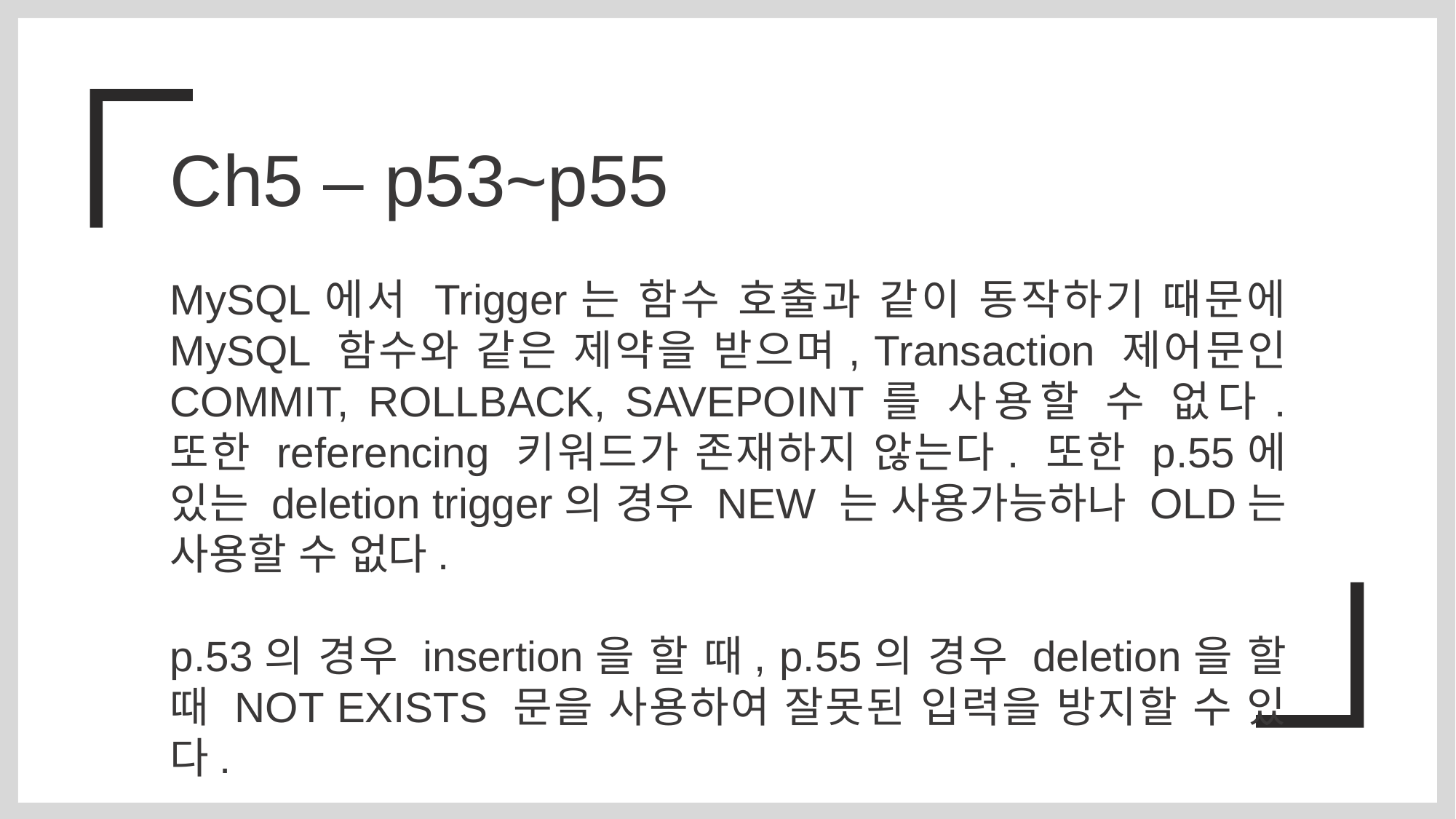

Ch5 – p53~p55
MySQL에서 Trigger는 함수 호출과 같이 동작하기 때문에 MySQL 함수와 같은 제약을 받으며, Transaction 제어문인 COMMIT, ROLLBACK, SAVEPOINT를 사용할 수 없다. 또한 referencing 키워드가 존재하지 않는다. 또한 p.55에 있는 deletion trigger의 경우 NEW 는 사용가능하나 OLD는 사용할 수 없다.

p.53의 경우 insertion을 할 때, p.55의 경우 deletion을 할 때 NOT EXISTS 문을 사용하여 잘못된 입력을 방지할 수 있다.